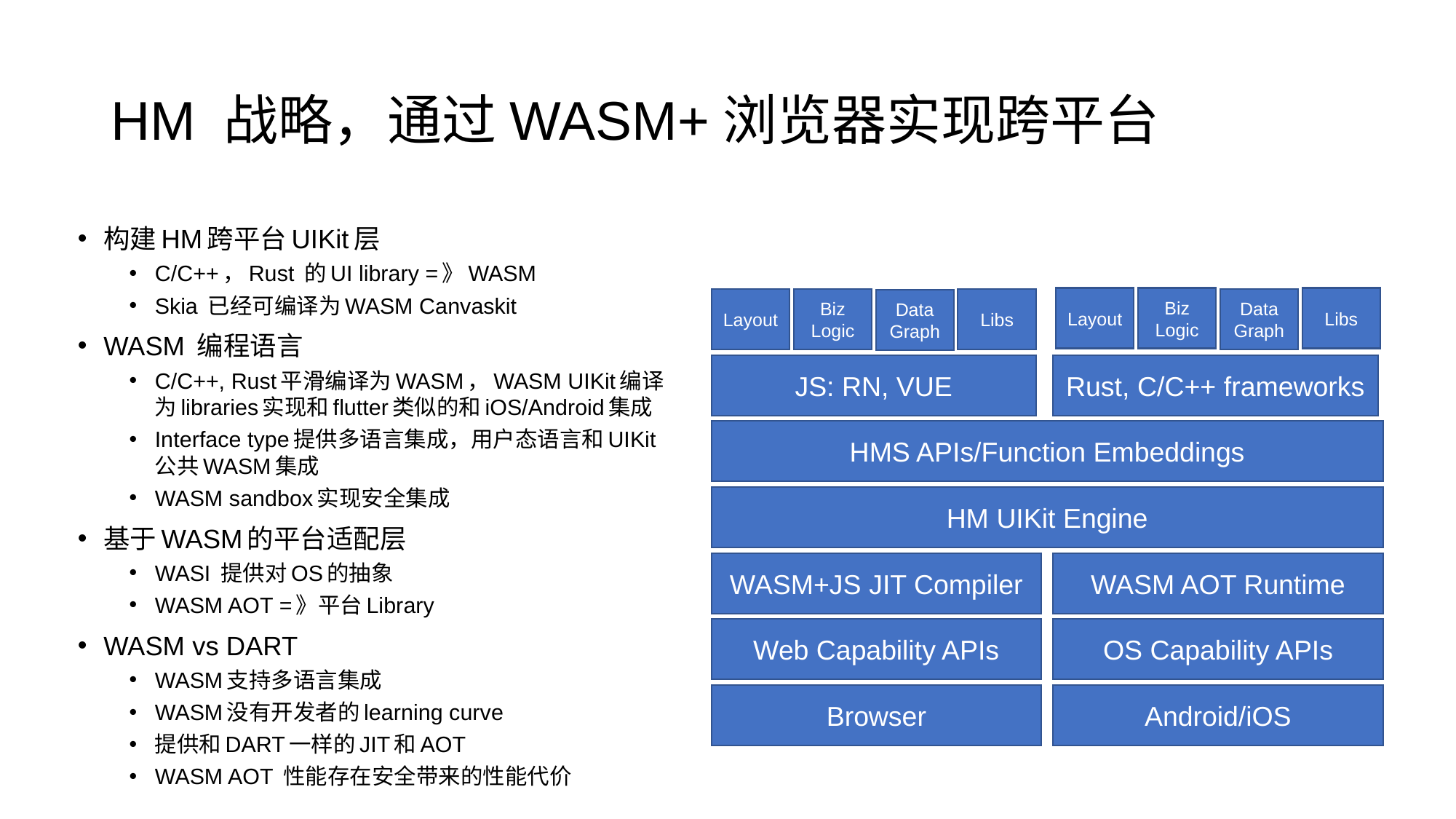

# HM 战略，通过WASM+浏览器实现跨平台
构建HM跨平台UIKit层
C/C++，Rust 的UI library =》WASM
Skia 已经可编译为WASM Canvaskit
WASM 编程语言
C/C++, Rust平滑编译为WASM，WASM UIKit编译为libraries实现和flutter类似的和iOS/Android集成
Interface type提供多语言集成，用户态语言和UIKit公共WASM集成
WASM sandbox实现安全集成
基于WASM的平台适配层
WASI 提供对OS的抽象
WASM AOT =》平台Library
WASM vs DART
WASM支持多语言集成
WASM没有开发者的learning curve
提供和DART一样的JIT和AOT
WASM AOT 性能存在安全带来的性能代价
Libs
Layout
Biz Logic
Data Graph
Libs
Layout
Biz Logic
Data Graph
JS: RN, VUE
Rust, C/C++ frameworks
HMS APIs/Function Embeddings
HM UIKit Engine
WASM+JS JIT Compiler
Web Capability APIs
Browser
WASM AOT Runtime
OS Capability APIs
Android/iOS